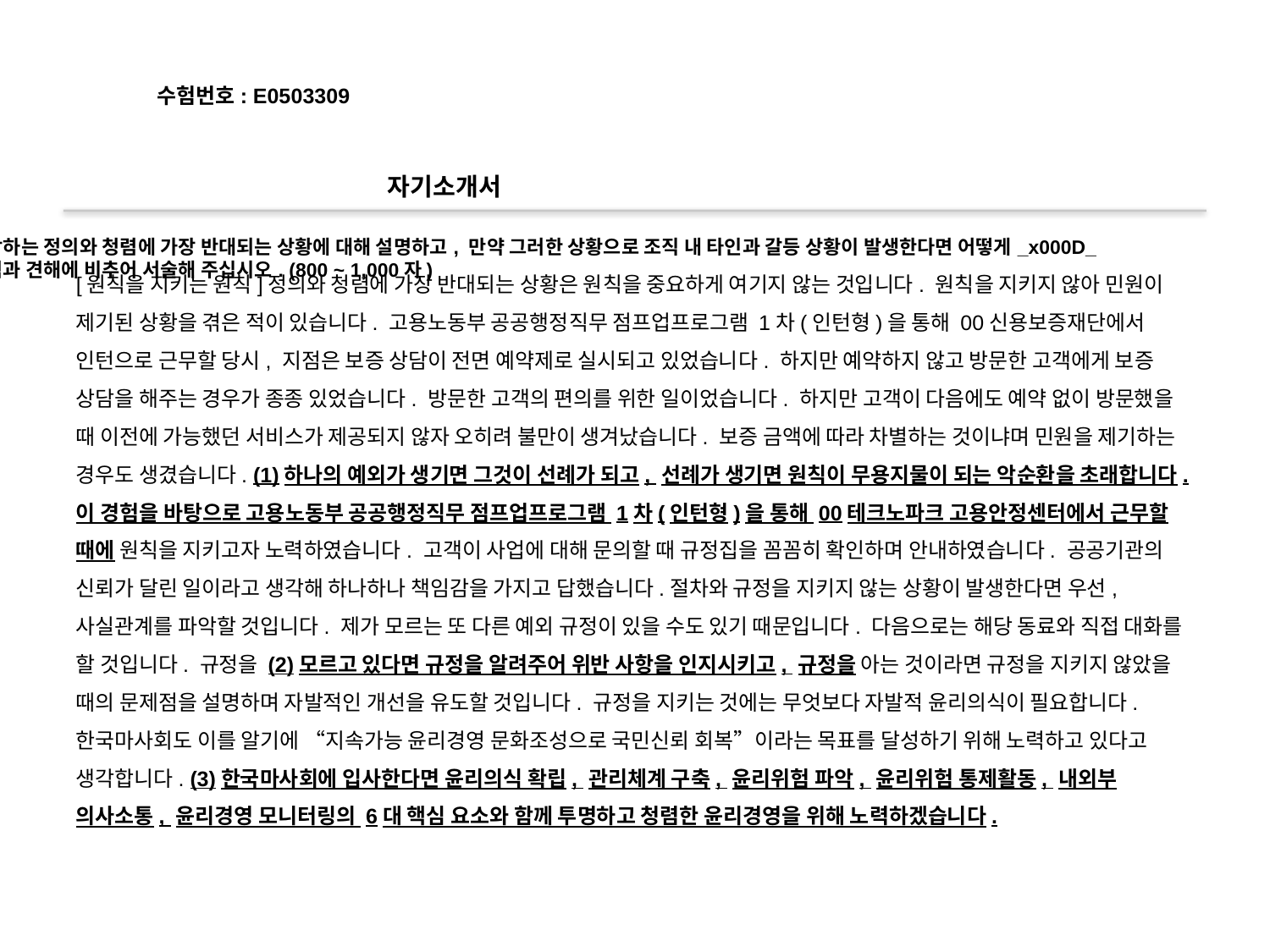

수험번호: E0503309
#

자기소개서

조직 생활에서 본인이 생각하는 정의와 청렴에 가장 반대되는 상황에 대해 설명하고, 만약 그러한 상황으로 조직 내 타인과 갈등 상황이 발생한다면 어떻게_x000D_
대처할 것인지 본인의 경험과 견해에 비추어 서술해 주십시오. (800 ~ 1,000자)

[원칙을 지키는 원칙]정의와 청렴에 가장 반대되는 상황은 원칙을 중요하게 여기지 않는 것입니다. 원칙을 지키지 않아 민원이 제기된 상황을 겪은 적이 있습니다. 고용노동부 공공행정직무 점프업프로그램 1차(인턴형)을 통해 00신용보증재단에서 인턴으로 근무할 당시, 지점은 보증 상담이 전면 예약제로 실시되고 있었습니다. 하지만 예약하지 않고 방문한 고객에게 보증 상담을 해주는 경우가 종종 있었습니다. 방문한 고객의 편의를 위한 일이었습니다. 하지만 고객이 다음에도 예약 없이 방문했을 때 이전에 가능했던 서비스가 제공되지 않자 오히려 불만이 생겨났습니다. 보증 금액에 따라 차별하는 것이냐며 민원을 제기하는 경우도 생겼습니다. (1)하나의 예외가 생기면 그것이 선례가 되고, 선례가 생기면 원칙이 무용지물이 되는 악순환을 초래합니다. 이 경험을 바탕으로 고용노동부 공공행정직무 점프업프로그램 1차(인턴형)을 통해 00테크노파크 고용안정센터에서 근무할 때에 원칙을 지키고자 노력하였습니다. 고객이 사업에 대해 문의할 때 규정집을 꼼꼼히 확인하며 안내하였습니다. 공공기관의 신뢰가 달린 일이라고 생각해 하나하나 책임감을 가지고 답했습니다.절차와 규정을 지키지 않는 상황이 발생한다면 우선, 사실관계를 파악할 것입니다. 제가 모르는 또 다른 예외 규정이 있을 수도 있기 때문입니다. 다음으로는 해당 동료와 직접 대화를 할 것입니다. 규정을 (2)모르고 있다면 규정을 알려주어 위반 사항을 인지시키고, 규정을 아는 것이라면 규정을 지키지 않았을 때의 문제점을 설명하며 자발적인 개선을 유도할 것입니다. 규정을 지키는 것에는 무엇보다 자발적 윤리의식이 필요합니다. 한국마사회도 이를 알기에 “지속가능 윤리경영 문화조성으로 국민신뢰 회복”이라는 목표를 달성하기 위해 노력하고 있다고 생각합니다. (3)한국마사회에 입사한다면 윤리의식 확립, 관리체계 구축, 윤리위험 파악, 윤리위험 통제활동, 내외부 의사소통, 윤리경영 모니터링의 6대 핵심 요소와 함께 투명하고 청렴한 윤리경영을 위해 노력하겠습니다.

자기소개서 기반 면접 질문 제안

(1) 예외 규정에 대응했던 경험과 반응이 어땠는지 공유해 주실 수 있나요?
(2) "자발적 윤리의식"을 강화하기 위해 어떤 방법을 활용했는지 설명해 주세요.
(3) 한국마사회에서 윤리경영 모니터링은 어떻게 진행할 계획인가요?